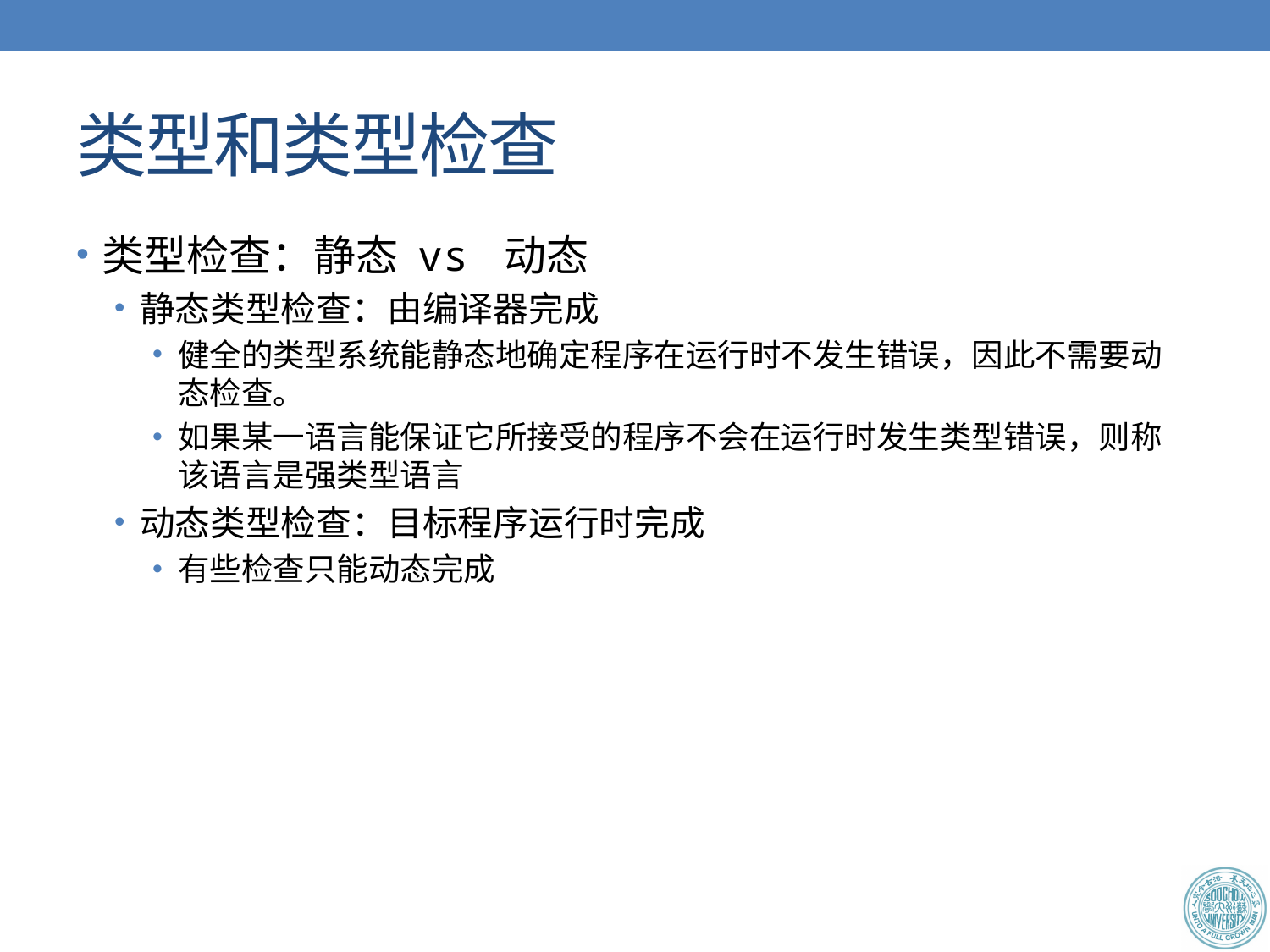

# 类型和类型检查
类型检查：静态 vs 动态
静态类型检查：由编译器完成
健全的类型系统能静态地确定程序在运行时不发生错误，因此不需要动态检查。
如果某一语言能保证它所接受的程序不会在运行时发生类型错误，则称该语言是强类型语言
动态类型检查：目标程序运行时完成
有些检查只能动态完成